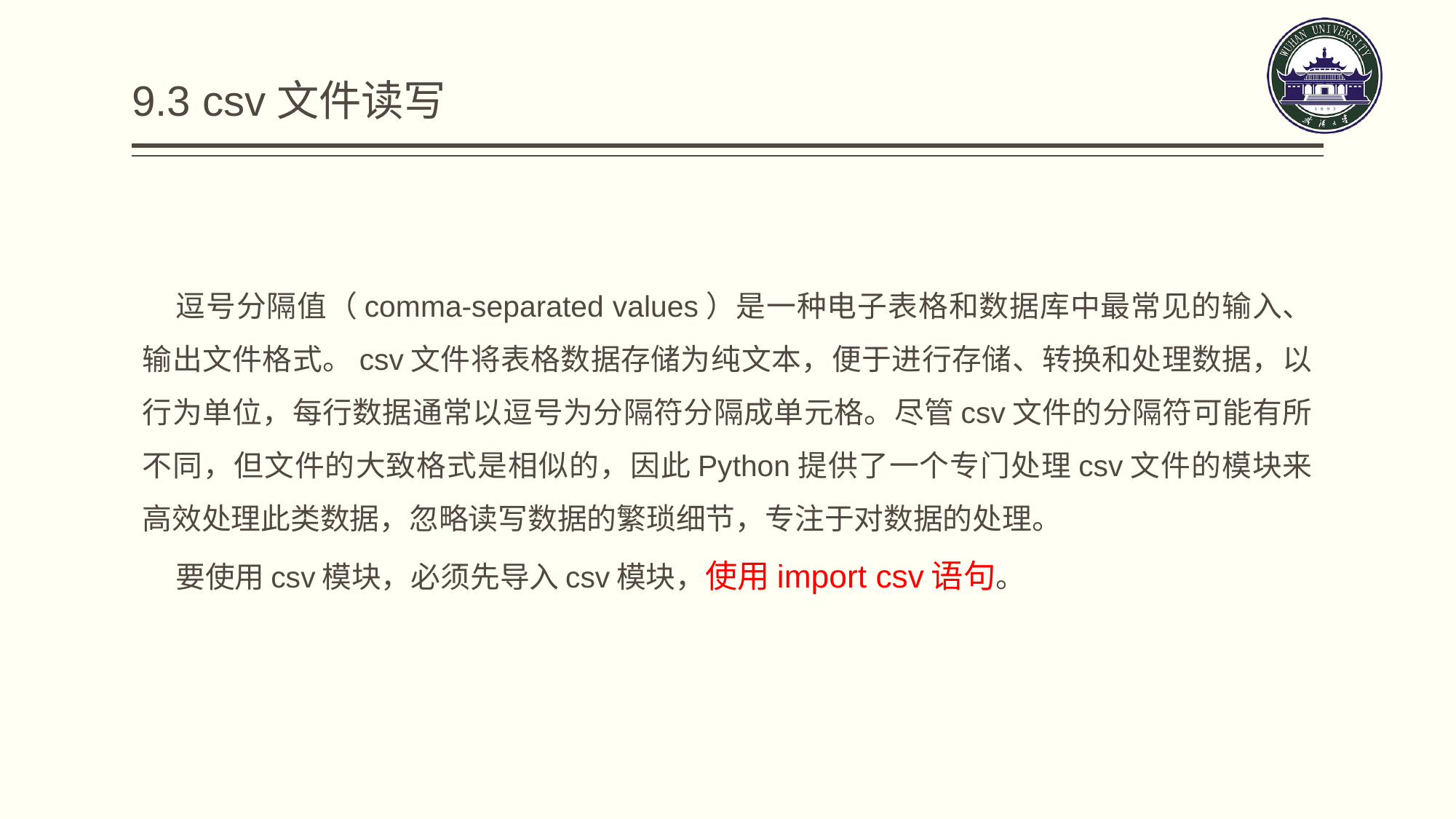

9.3 csv文件读写
    逗号分隔值（comma-separated values）是一种电子表格和数据库中最常见的输入、输出文件格式。csv文件将表格数据存储为纯文本，便于进行存储、转换和处理数据，以行为单位，每行数据通常以逗号为分隔符分隔成单元格。尽管csv文件的分隔符可能有所不同，但文件的大致格式是相似的，因此Python提供了一个专门处理csv文件的模块来高效处理此类数据，忽略读写数据的繁琐细节，专注于对数据的处理。
    要使用csv模块，必须先导入csv模块，使用import csv语句。